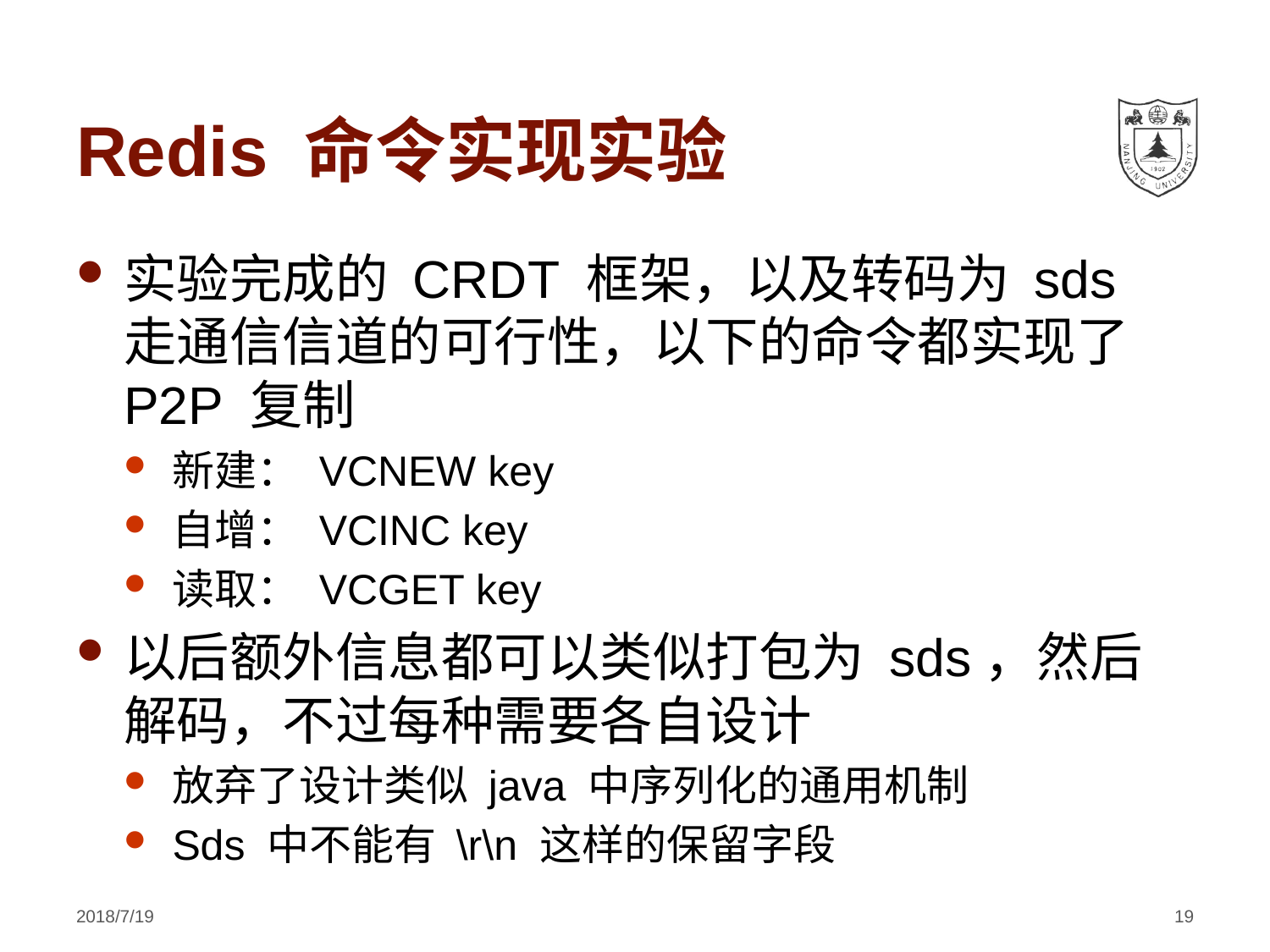

# Redis 命令实现实验
实验完成的 CRDT 框架，以及转码为 sds 走通信信道的可行性，以下的命令都实现了 P2P 复制
新建： VCNEW key
自增： VCINC key
读取： VCGET key
以后额外信息都可以类似打包为 sds，然后解码，不过每种需要各自设计
放弃了设计类似 java 中序列化的通用机制
Sds 中不能有 \r\n 这样的保留字段
2018/7/19

19